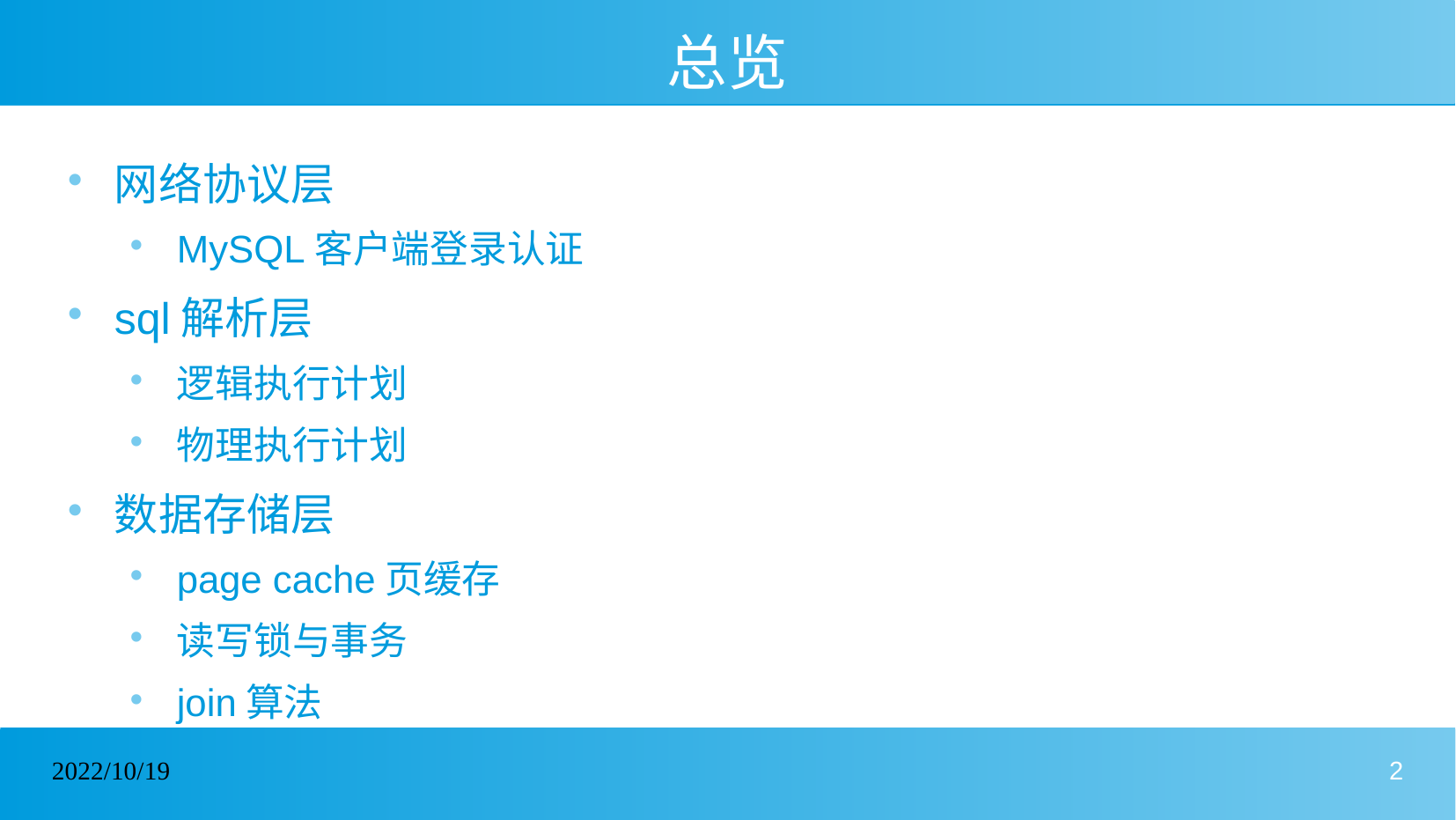

# 总览
网络协议层
MySQL客户端登录认证
sql解析层
逻辑执行计划
物理执行计划
数据存储层
page cache页缓存
读写锁与事务
join算法
2022/10/19
2